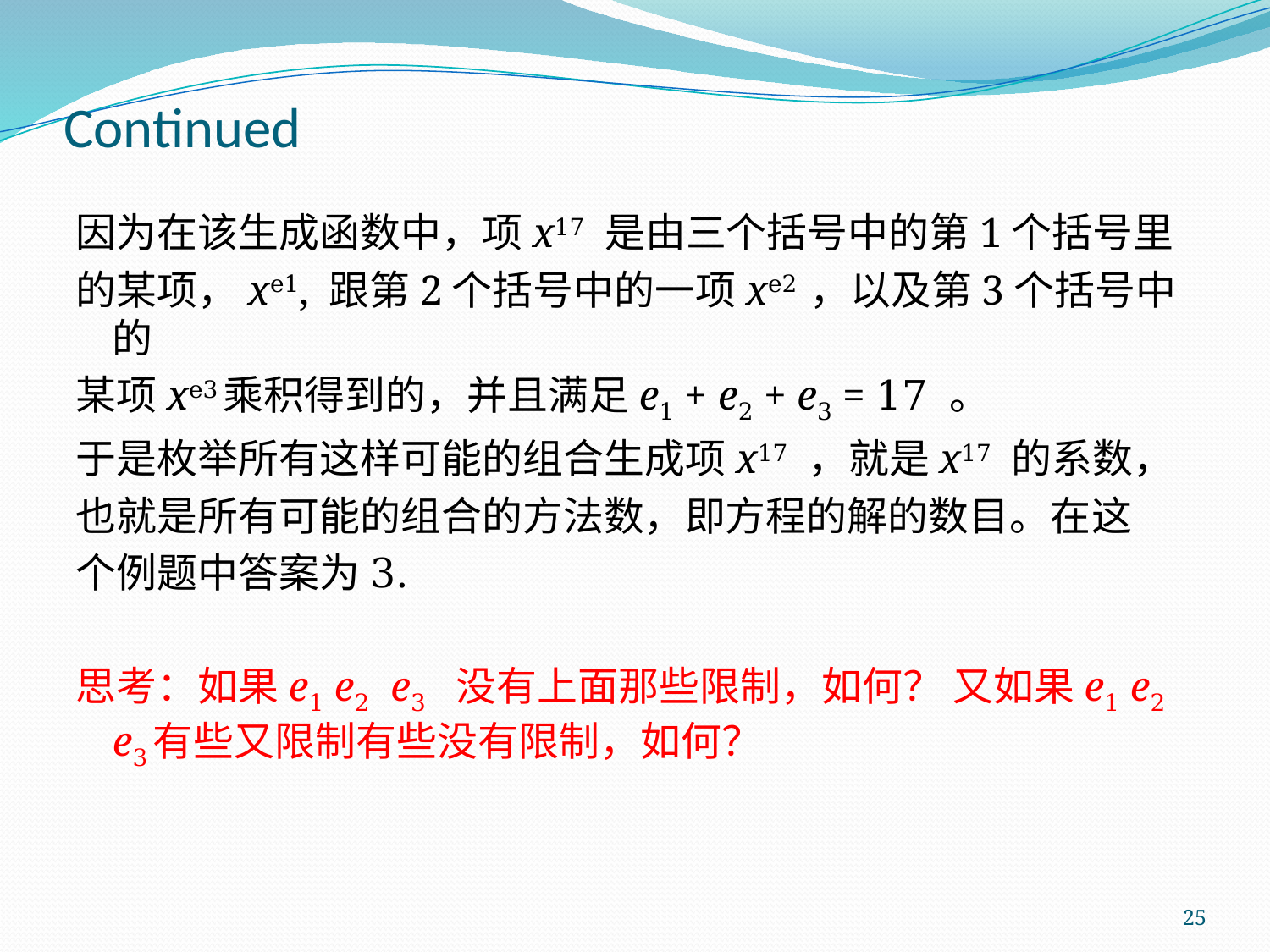

# Continued
因为在该生成函数中，项x17 是由三个括号中的第1个括号里
的某项，xe1, 跟第2个括号中的一项xe2 ，以及第3个括号中的
某项xe3乘积得到的，并且满足e1 + e2 + e3 = 17 。
于是枚举所有这样可能的组合生成项x17 ，就是x17 的系数，
也就是所有可能的组合的方法数，即方程的解的数目。在这
个例题中答案为3.

思考：如果e1 e2  e3  没有上面那些限制，如何？ 又如果e1 e2  e3有些又限制有些没有限制，如何？

25